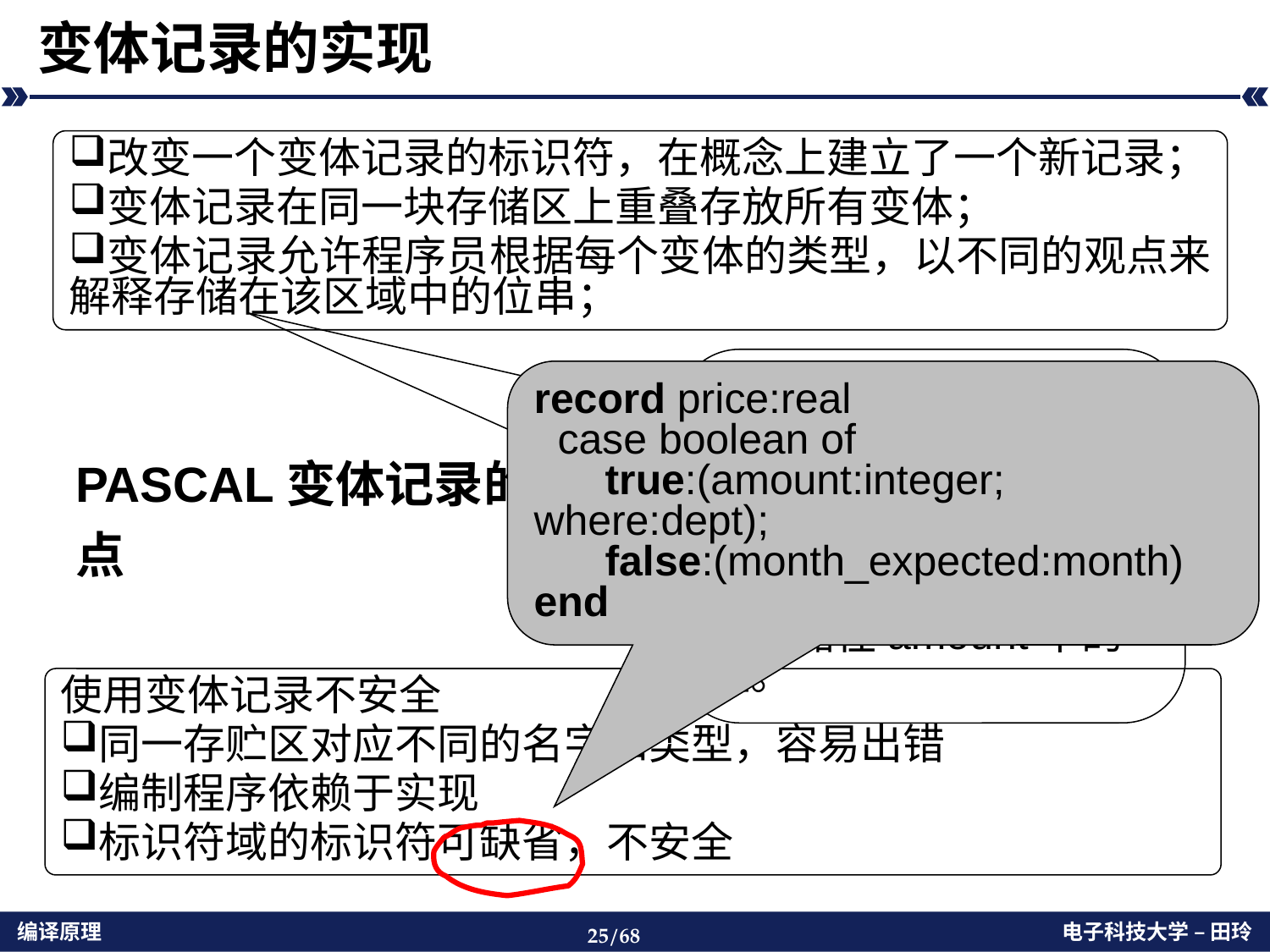

# 变体记录的实现
改变一个变体记录的标识符，在概念上建立了一个新记录；
变体记录在同一块存储区上重叠存放所有变体；
变体记录允许程序员根据每个变体的类型，以不同的观点来解释存储在该区域中的位串；
比如在上例中如果变量i1的域amount和where已经赋值，再置available为false来改变，然后再按month-expected的值来解释先前存储在amount中的值。
record price:real
  case boolean of
      true:(amount:integer; where:dept);
      false:(month_expected:month)
end
PASCAL变体记录的缺点
使用变体记录不安全
同一存贮区对应不同的名字和类型，容易出错
编制程序依赖于实现
标识符域的标识符可缺省，不安全